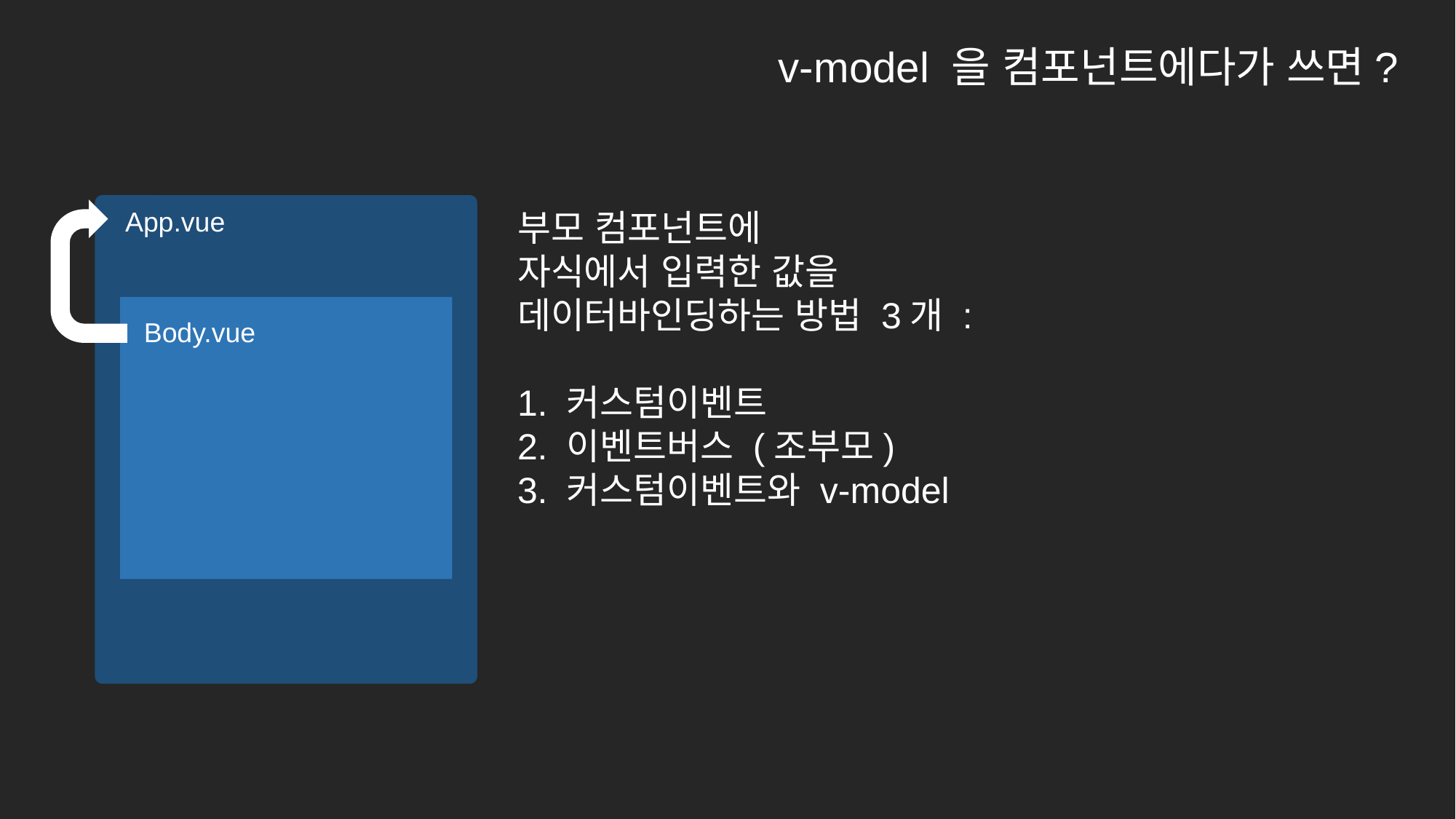

v-model 을 컴포넌트에다가 쓰면?

  App.vue
부모 컴포넌트에
자식에서 입력한 값을
데이터바인딩하는 방법 3개 :

1. 커스텀이벤트
2. 이벤트버스 (조부모)
3. 커스텀이벤트와 v-model

Body.vue